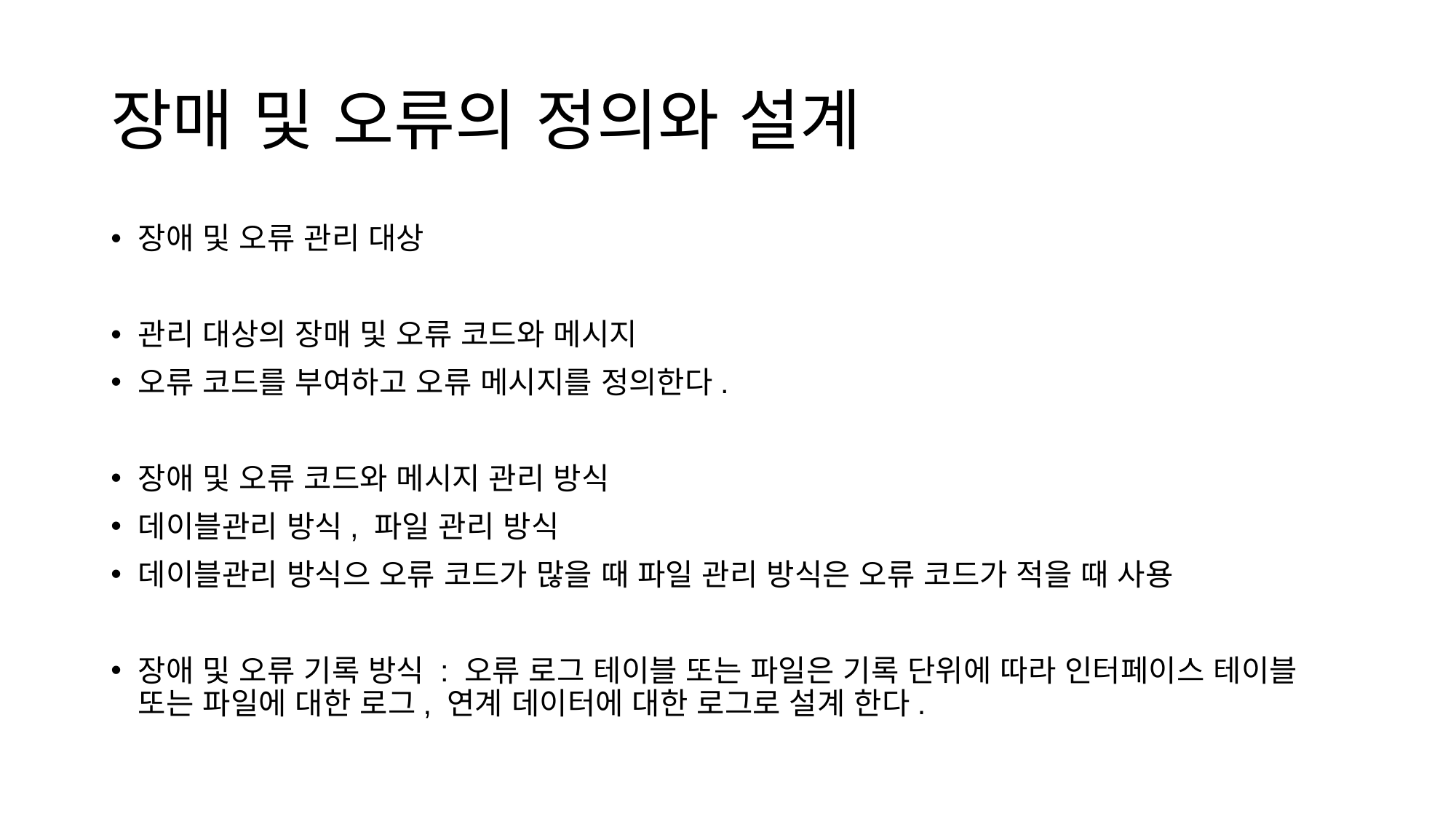

# 장매 및 오류의 정의와 설계
장애 및 오류 관리 대상

관리 대상의 장매 및 오류 코드와 메시지
오류 코드를 부여하고 오류 메시지를 정의한다.

장애 및 오류 코드와 메시지 관리 방식
데이블관리 방식, 파일 관리 방식
데이블관리 방식으 오류 코드가 많을 때 파일 관리 방식은 오류 코드가 적을 때 사용

장애 및 오류 기록 방식 : 오류 로그 테이블 또는 파일은 기록 단위에 따라 인터페이스 테이블 또는 파일에 대한 로그, 연계 데이터에 대한 로그로 설계 한다.